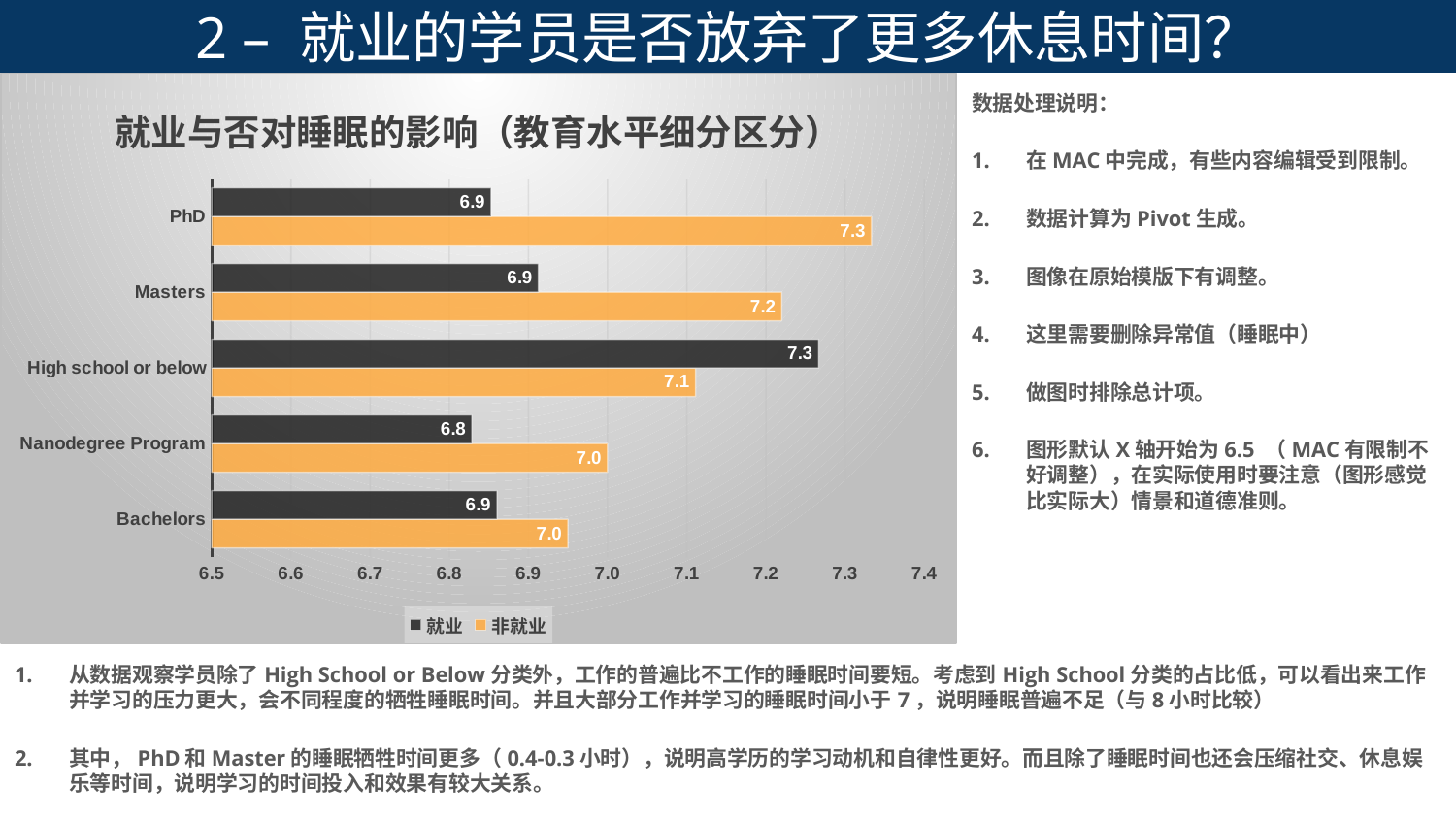

# 2 – 就业的学员是否放弃了更多休息时间？

### Chart: 就业与否对睡眠的影响（教育水平细分区分）

| Category | 非就业 | 就业 |
|---|---|---|
| Bachelors | 6.95 | 6.86036036036036 |
| Nanodegree Program | 7.0 | 6.828571428571426 |
| High school or below | 7.111111111111111 | 7.266666666666666 |
| Masters | 7.22 | 6.912547528517108 |
| PhD | 7.333333333333332 | 6.852941176470586 |
数据处理说明：
在MAC中完成，有些内容编辑受到限制。
数据计算为Pivot生成。
图像在原始模版下有调整。
这里需要删除异常值（睡眠中）
做图时排除总计项。
图形默认X轴开始为6.5 （MAC有限制不好调整），在实际使用时要注意（图形感觉比实际大）情景和道德准则。
从数据观察学员除了High School or Below分类外，工作的普遍比不工作的睡眠时间要短。考虑到High School分类的占比低，可以看出来工作并学习的压力更大，会不同程度的牺牲睡眠时间。并且大部分工作并学习的睡眠时间小于7，说明睡眠普遍不足（与8小时比较）
其中，PhD和Master的睡眠牺牲时间更多（0.4-0.3小时），说明高学历的学习动机和自律性更好。而且除了睡眠时间也还会压缩社交、休息娱乐等时间，说明学习的时间投入和效果有较大关系。